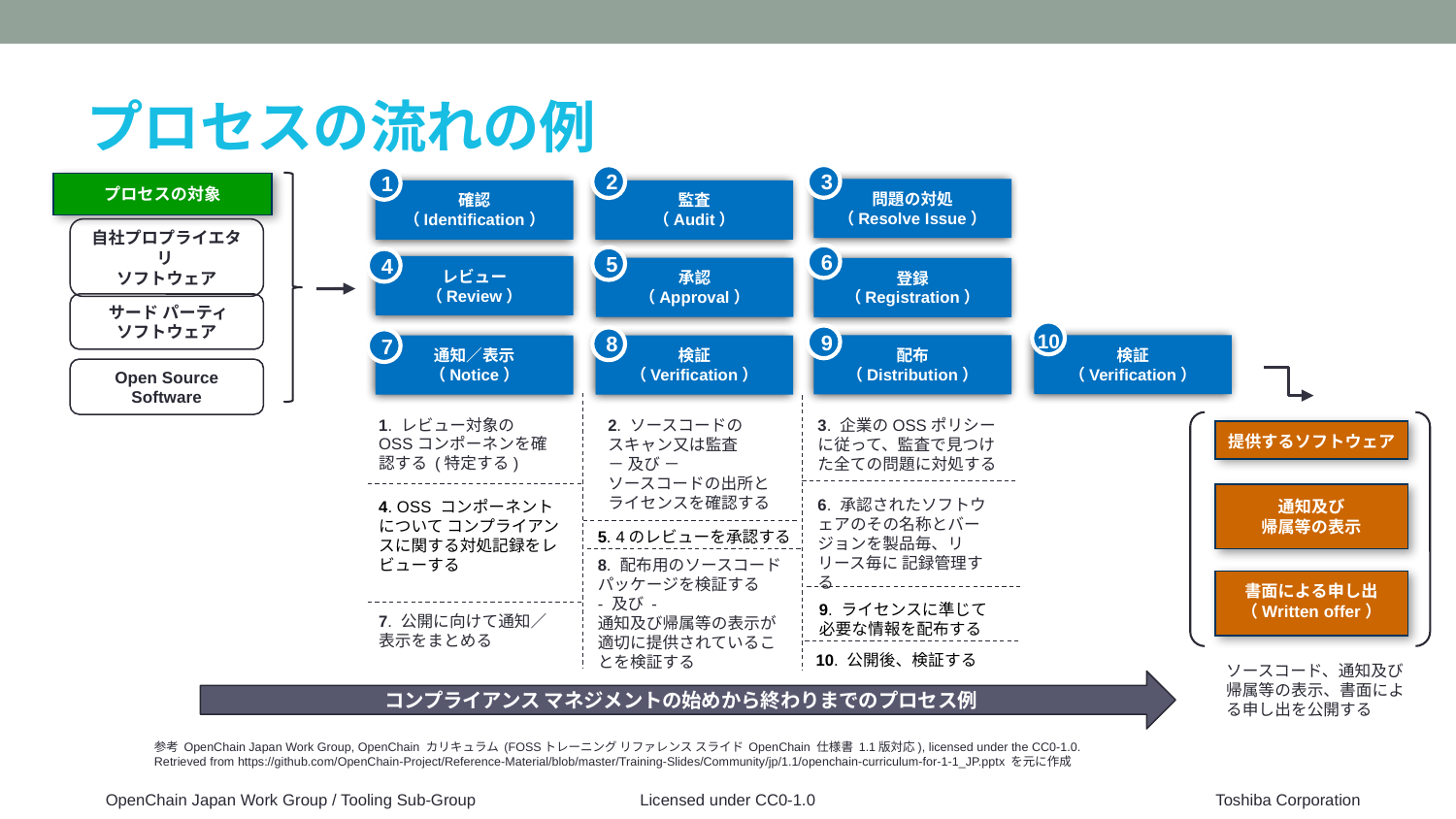

プロセスの流れの例
プロセスの対象
問題の対処
（Resolve Issue）
確認
（Identification）
監査
（Audit）
3
2
1

レビュー
（Review）
承認
（Approval）
登録
（Registration）
自社プロプライエタリ
ソフトウェア
6
5
4
検証
（Verification）
配布
（Distribution）
通知／表示
（Notice）
検証
（Verification）
 サード パーティ
ソフトウェア
10

9
8
7
提供するソフトウェア
Open Source Software
1. レビュー対象の
OSSコンポーネンを確認する (特定する)
2. ソースコードの
スキャン又は監査
－ 及び －
ソースコードの出所と
ライセンスを確認する
3. 企業のOSSポリシーに従って、監査で見つけた全ての問題に対処する

通知及び
帰属等の表示
6. 承認されたソフトウェアのその名称とバージョンを製品毎、リリース毎に 記録管理する
4. OSS コンポーネントについて コンプライアンスに関する対処記録をレビューする
書面による申し出
（Written offer）
5. 4のレビューを承認する
8. 配布用のソースコード パッケージを検証する
- 及び -
通知及び帰属等の表示が適切に提供されていることを検証する
9. ライセンスに準じて必要な情報を配布する
7. 公開に向けて通知／表示をまとめる
10. 公開後、検証する
ソースコード、通知及び帰属等の表示、書面による申し出を公開する
コンプライアンス マネジメントの始めから終わりまでのプロセス例
参考 OpenChain Japan Work Group, OpenChain カリキュラム (FOSSトレーニング リファレンス スライド OpenChain 仕様書 1.1版対応), licensed under the CC0-1.0.
Retrieved from https://github.com/OpenChain-Project/Reference-Material/blob/master/Training-Slides/Community/jp/1.1/openchain-curriculum-for-1-1_JP.pptx を元に作成